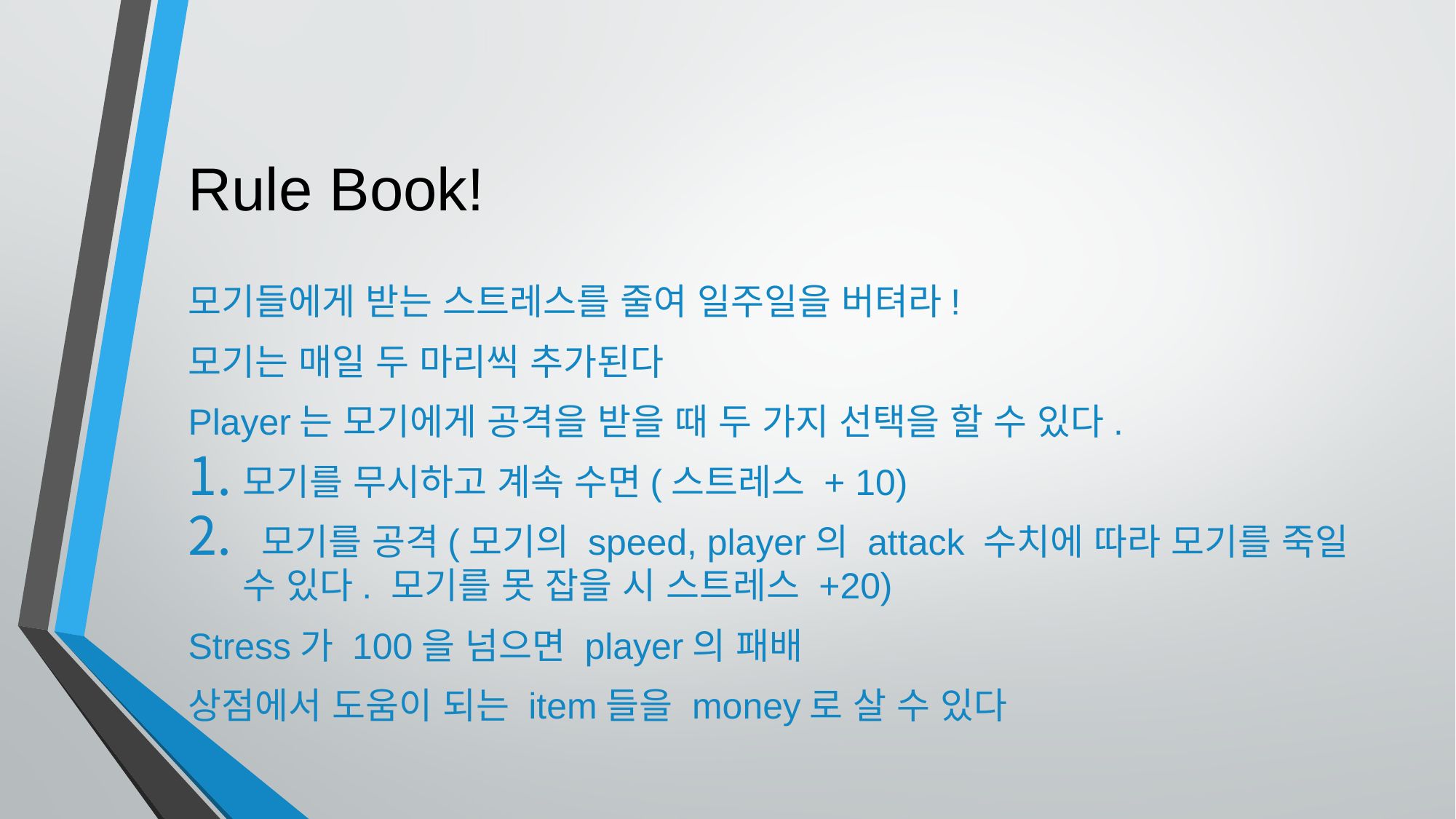

# Rule Book!
모기들에게 받는 스트레스를 줄여 일주일을 버텨라!
모기는 매일 두 마리씩 추가된다
Player는 모기에게 공격을 받을 때 두 가지 선택을 할 수 있다.
모기를 무시하고 계속 수면(스트레스 + 10)
 모기를 공격(모기의 speed, player의 attack 수치에 따라 모기를 죽일 수 있다. 모기를 못 잡을 시 스트레스 +20)
Stress가 100을 넘으면 player의 패배
상점에서 도움이 되는 item들을 money로 살 수 있다